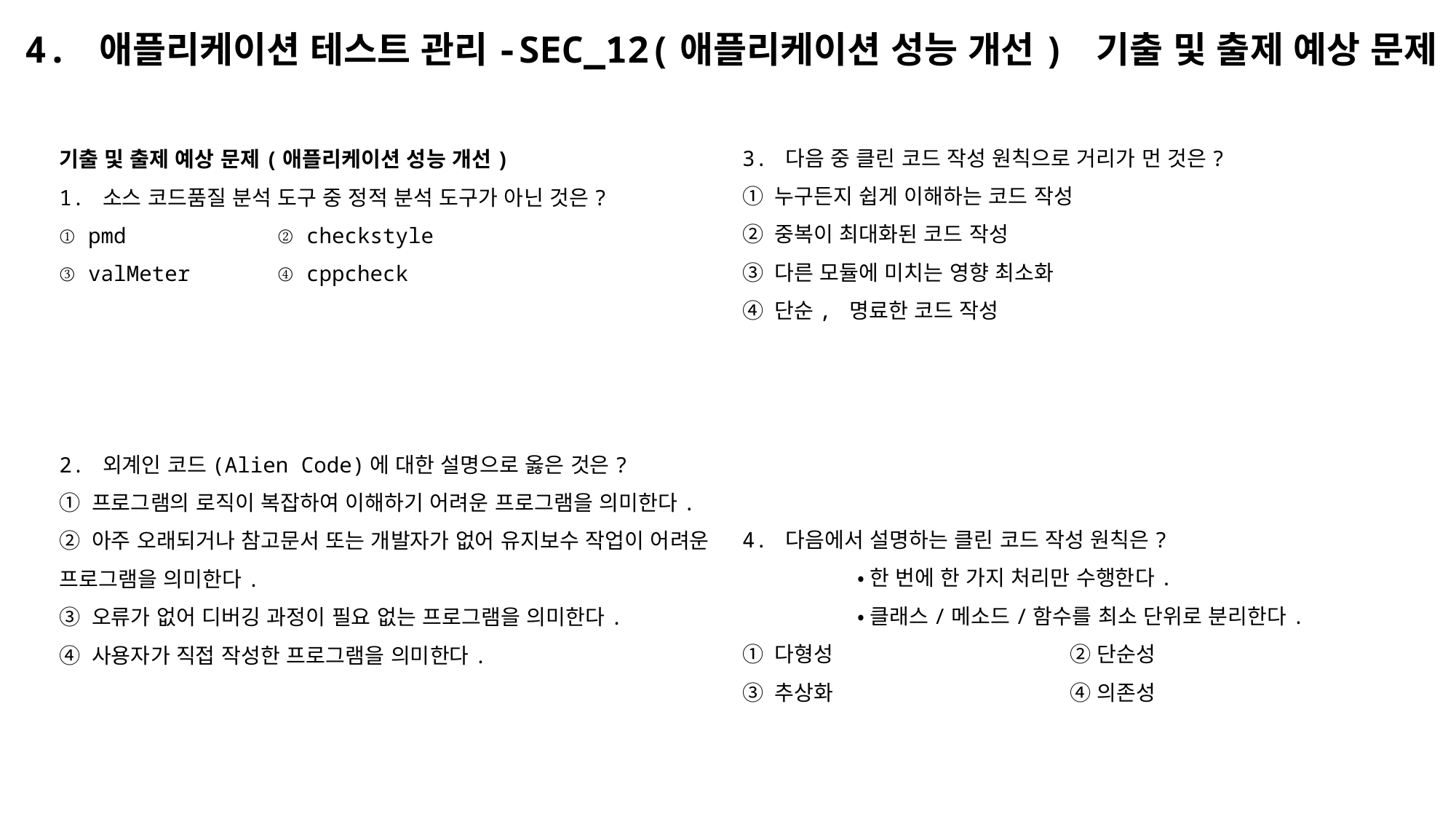

# 4. 애플리케이션 테스트 관리-SEC_12(애플리케이션 성능 개선) 기출 및 출제 예상 문제
3. 다음 중 클린 코드 작성 원칙으로 거리가 먼 것은?
① 누구든지 쉽게 이해하는 코드 작성
② 중복이 최대화된 코드 작성
③ 다른 모듈에 미치는 영향 최소화
④ 단순, 명료한 코드 작성

4. 다음에서 설명하는 클린 코드 작성 원칙은?
	 •한 번에 한 가지 처리만 수행한다.
	 •클래스/메소드/함수를 최소 단위로 분리한다.
① 다형성			② 단순성
③ 추상화			④ 의존성
기출 및 출제 예상 문제(애플리케이션 성능 개선)
1. 소스 코드품질 분석 도구 중 정적 분석 도구가 아닌 것은?
① pmd		② checkstyle
③ valMeter	④ cppcheck

2. 외계인 코드(Alien Code)에 대한 설명으로 옳은 것은?
① 프로그램의 로직이 복잡하여 이해하기 어려운 프로그램을 의미한다.
② 아주 오래되거나 참고문서 또는 개발자가 없어 유지보수 작업이 어려운 프로그램을 의미한다.
③ 오류가 없어 디버깅 과정이 필요 없는 프로그램을 의미한다.
④ 사용자가 직접 작성한 프로그램을 의미한다.